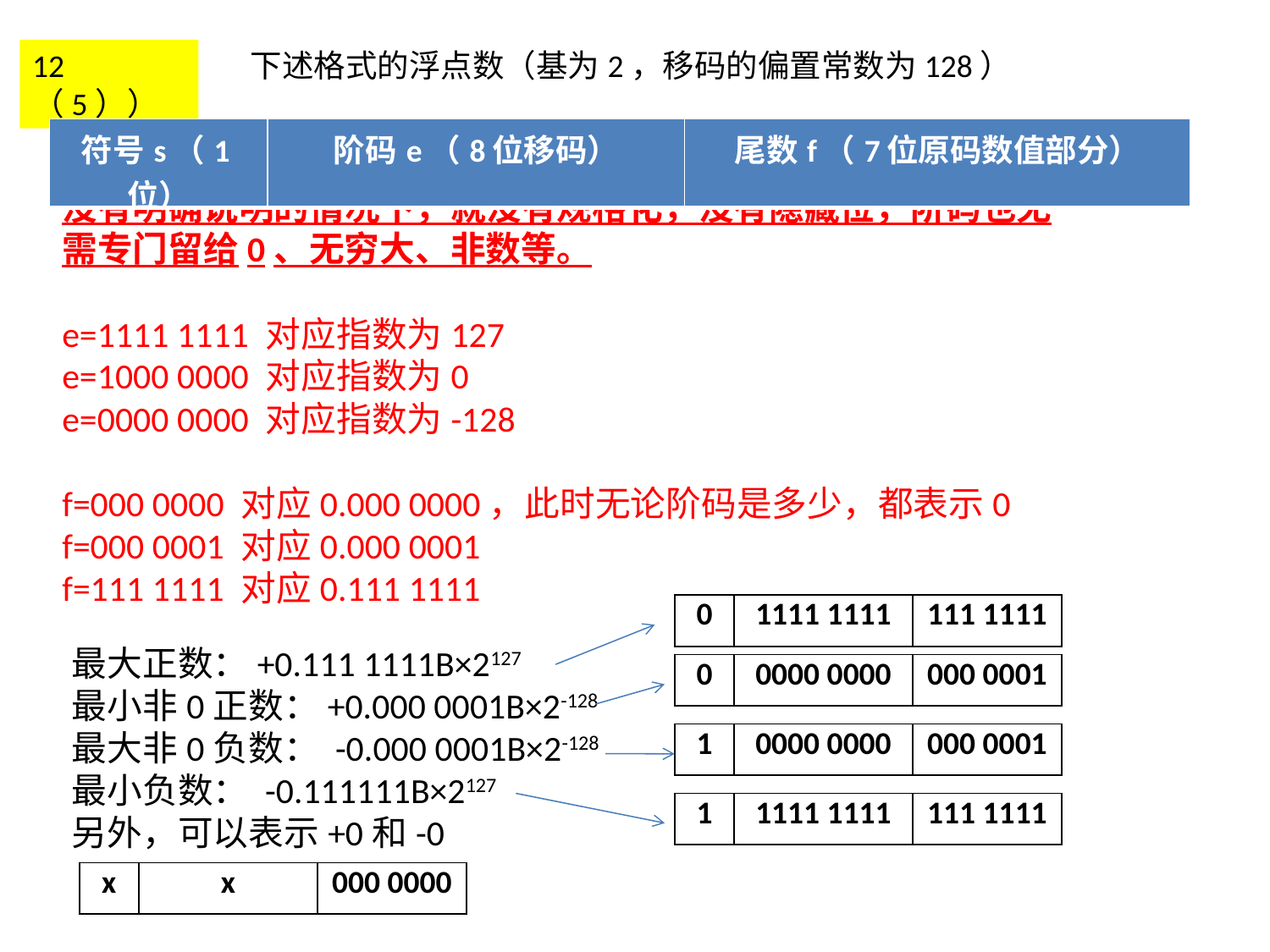

12（5））
下述格式的浮点数（基为2，移码的偏置常数为128）
| 符号s（1位） | 阶码e（8位移码） | 尾数f（7位原码数值部分） |
| --- | --- | --- |
没有明确说明的情况下，就没有规格化，没有隐藏位，阶码也无需专门留给0、无穷大、非数等。

e=1111 1111 对应指数为127
e=1000 0000 对应指数为0
e=0000 0000 对应指数为-128

f=000 0000 对应0.000 0000，此时无论阶码是多少，都表示0
f=000 0001 对应0.000 0001
f=111 1111 对应0.111 1111

| 0 | 1111 1111 | 111 1111 |
| --- | --- | --- |
最大正数：+0.111 1111B×2127
最小非0正数：+0.000 0001B×2-128
最大非0负数： -0.000 0001B×2-128
最小负数： -0.111111B×2127
另外，可以表示+0和-0
| 0 | 0000 0000 | 000 0001 |
| --- | --- | --- |
| 1 | 0000 0000 | 000 0001 |
| --- | --- | --- |
| 1 | 1111 1111 | 111 1111 |
| --- | --- | --- |
| x | x | 000 0000 |
| --- | --- | --- |